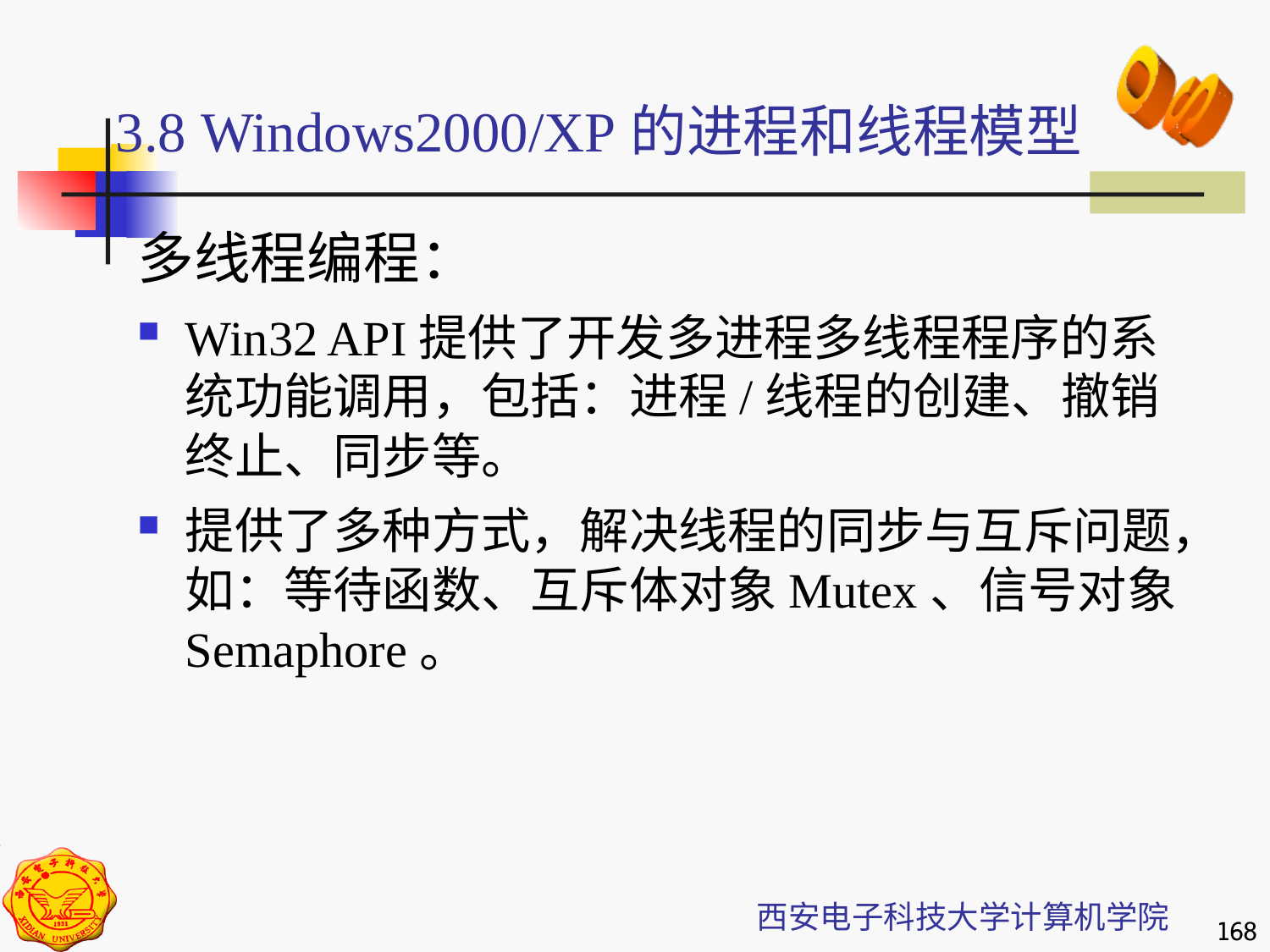

3.8 Windows2000/XP的进程和线程模型
多线程编程：
Win32 API提供了开发多进程多线程程序的系统功能调用，包括：进程/线程的创建、撤销终止、同步等。
提供了多种方式，解决线程的同步与互斥问题，如：等待函数、互斥体对象Mutex、信号对象Semaphore。
168